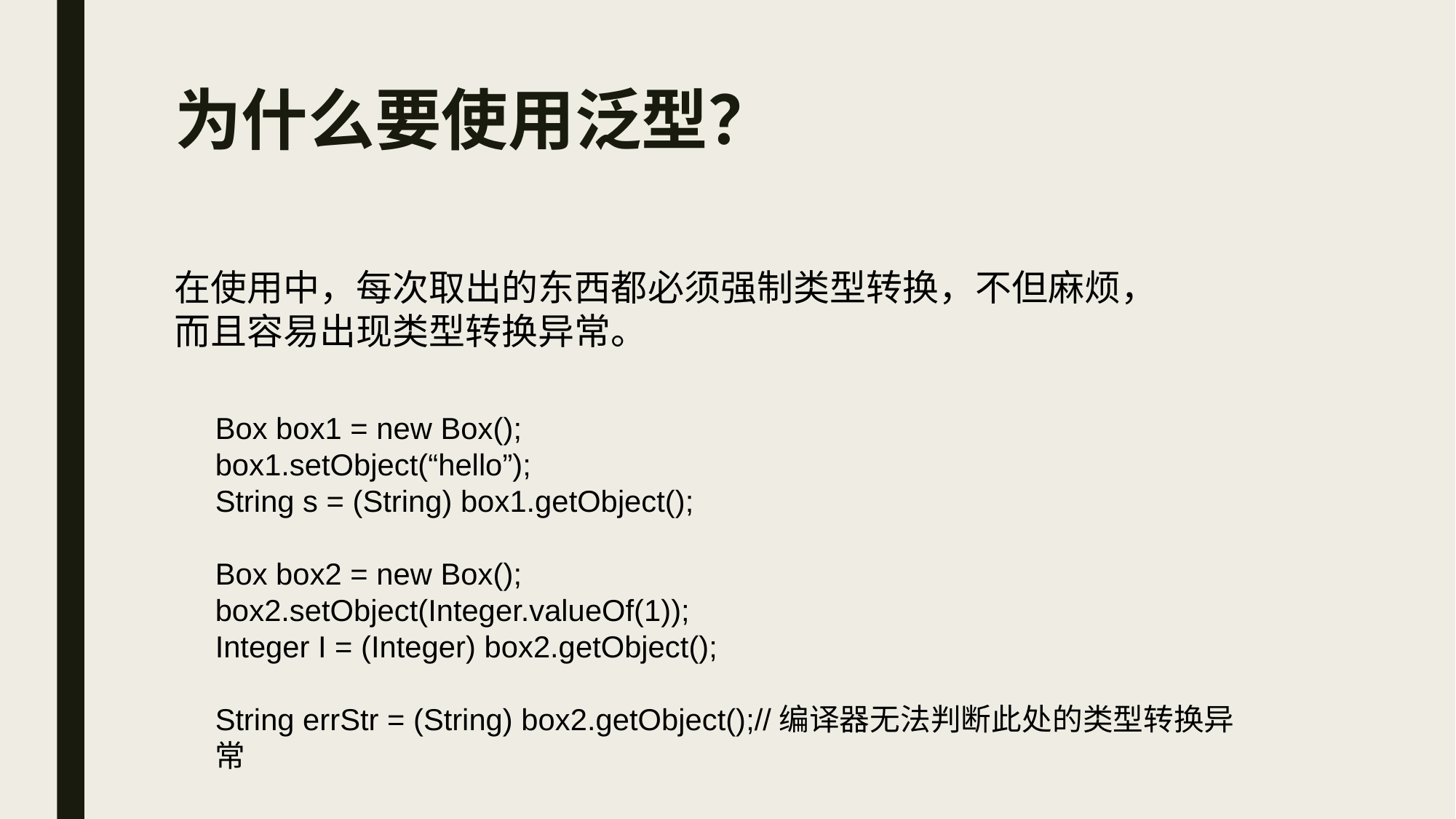

# 为什么要使用泛型？
在使用中，每次取出的东西都必须强制类型转换，不但麻烦，而且容易出现类型转换异常。
Box box1 = new Box();
box1.setObject(“hello”);
String s = (String) box1.getObject();

Box box2 = new Box();
box2.setObject(Integer.valueOf(1));
Integer I = (Integer) box2.getObject();

String errStr = (String) box2.getObject();//编译器无法判断此处的类型转换异常